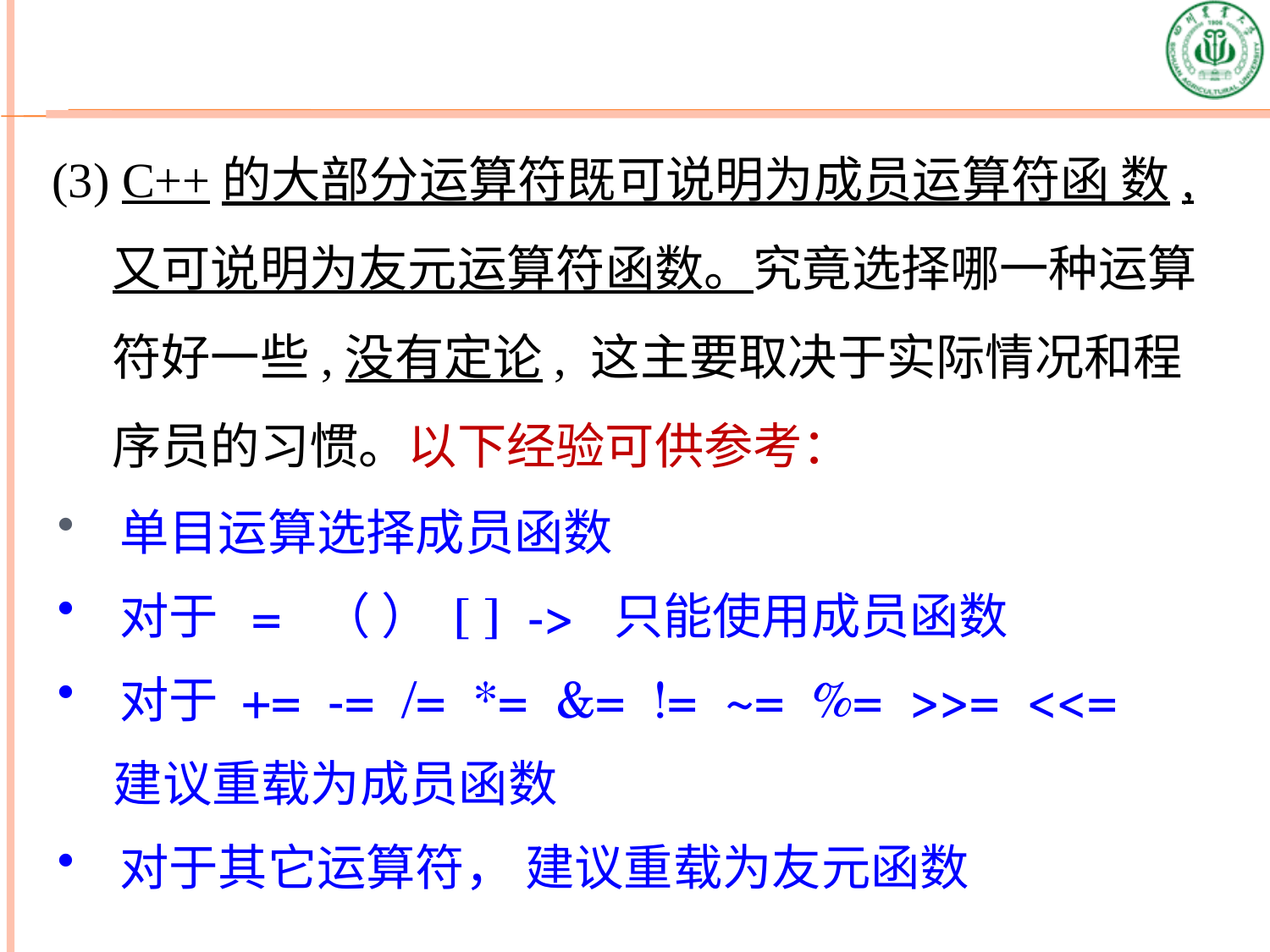

(3) C++的大部分运算符既可说明为成员运算符函 数, 又可说明为友元运算符函数。究竟选择哪一种运算符好一些,没有定论, 这主要取决于实际情况和程序员的习惯。以下经验可供参考：
   单目运算选择成员函数
   对于  =  （ ） [ ]  ->  只能使用成员函数
   对于 +=  -=  /=  *=  &=  !=  ~=  %=  >>=  <<=
    建议重载为成员函数
   对于其它运算符， 建议重载为友元函数